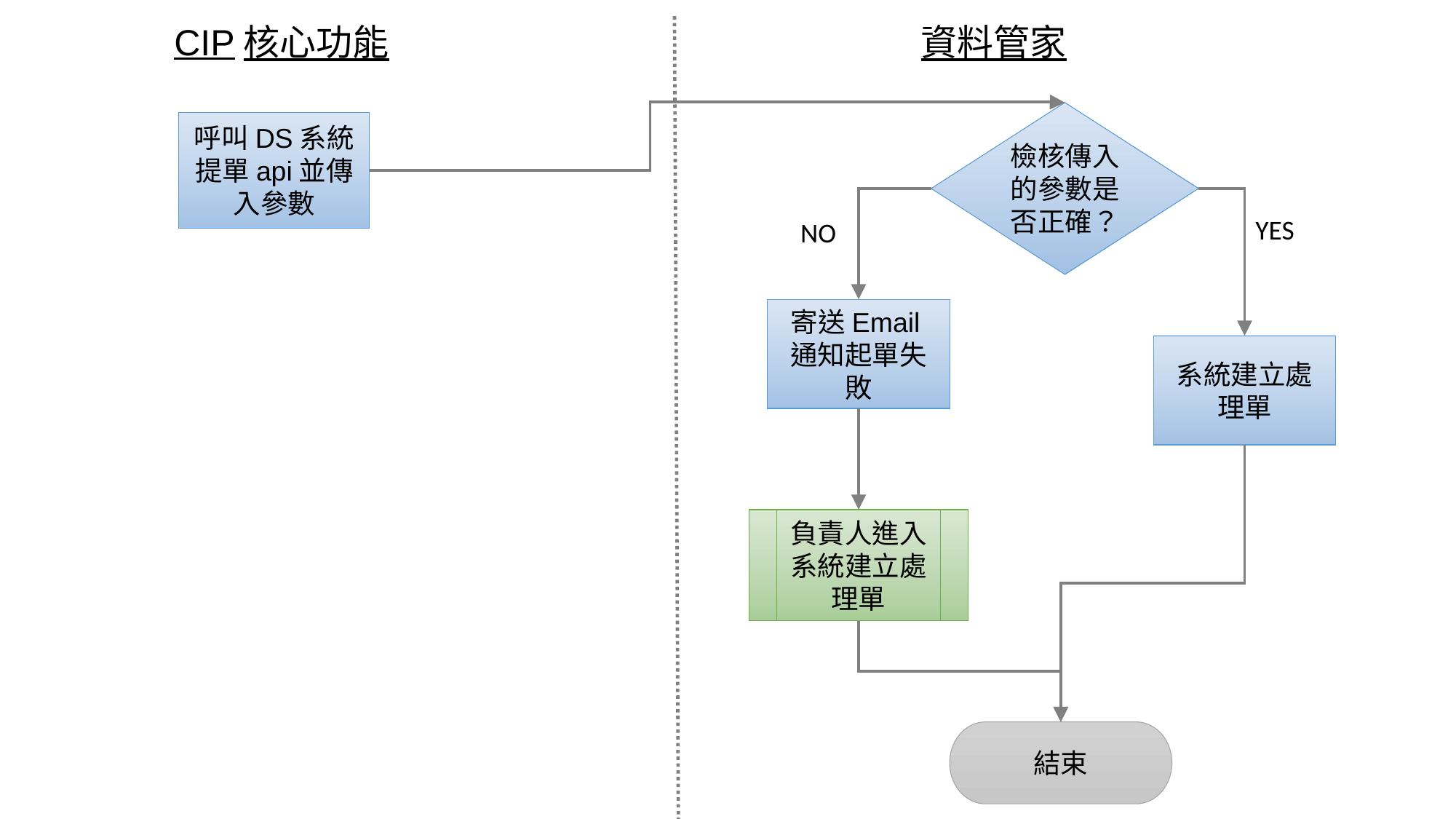

# CIP核心功能                                                                 資料管家
檢核傳入的參數是否正確？
呼叫DS系統提單api並傳入參數
YES
NO
寄送Email通知起單失敗
系統建立處理單
負責人進入系統建立處理單
結束